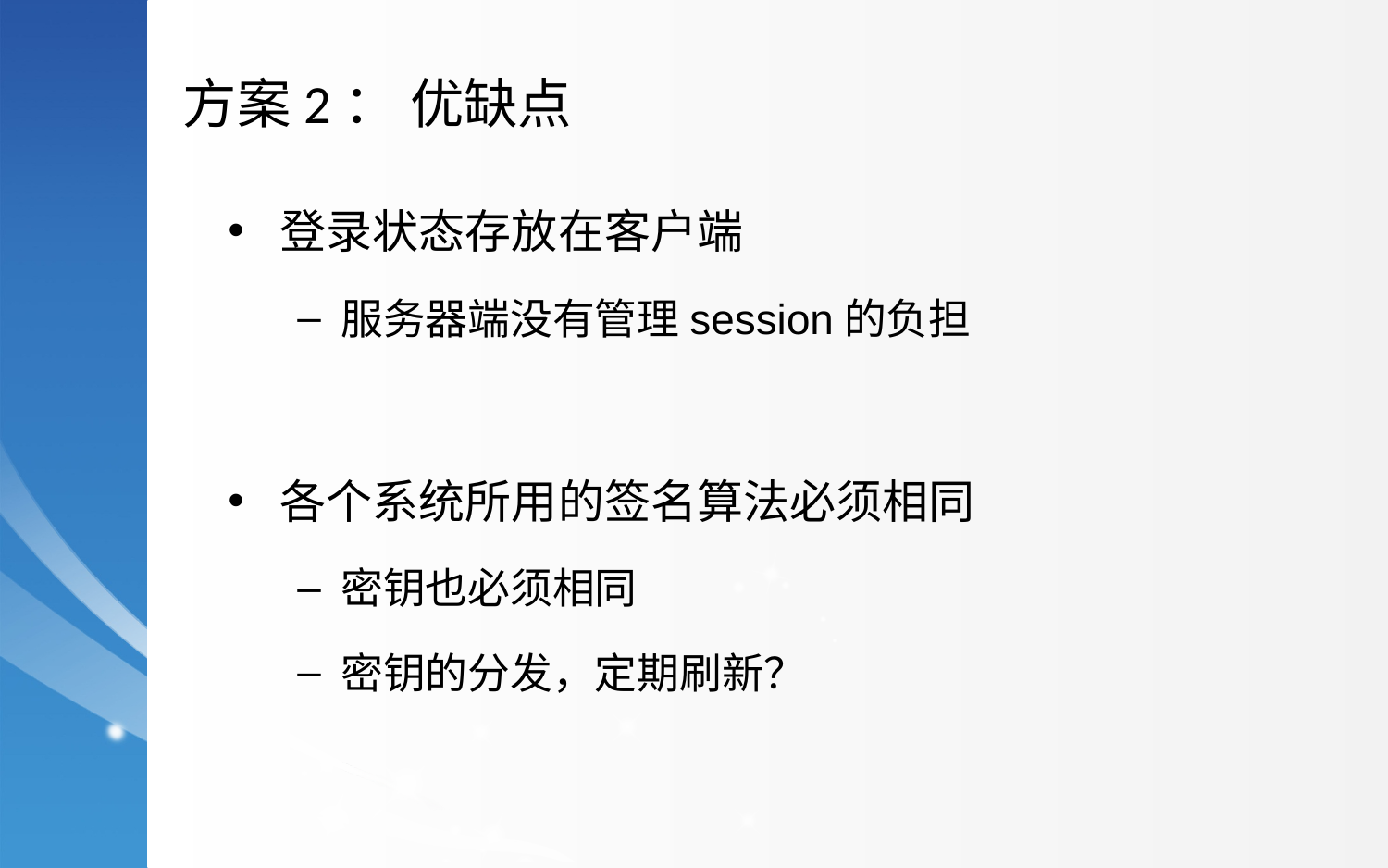

方案2： 优缺点

登录状态存放在客户端
服务器端没有管理session的负担

各个系统所用的签名算法必须相同
密钥也必须相同
密钥的分发，定期刷新？